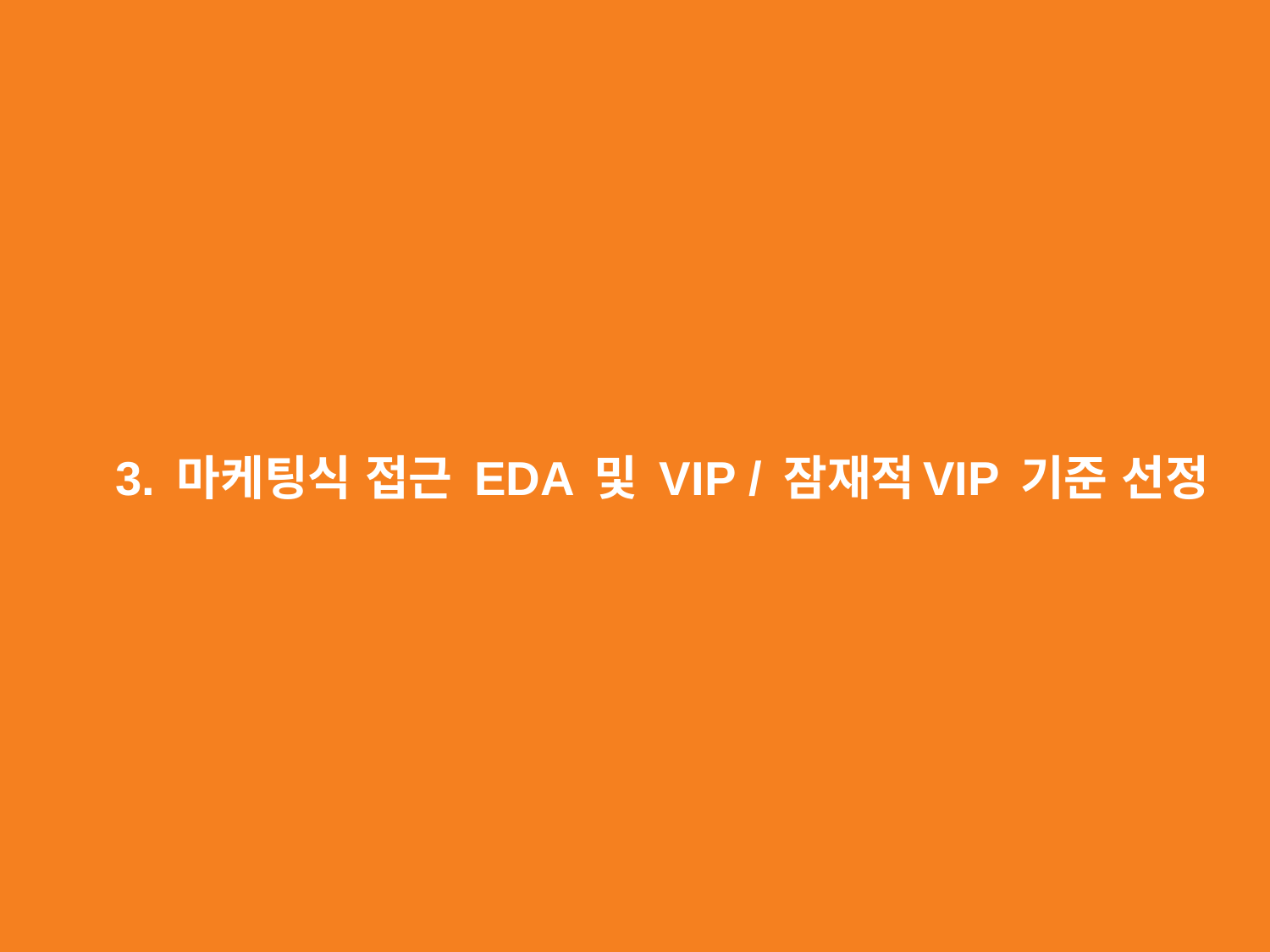

3. 마케팅식 접근 EDA 및 VIP / 잠재적VIP 기준 선정